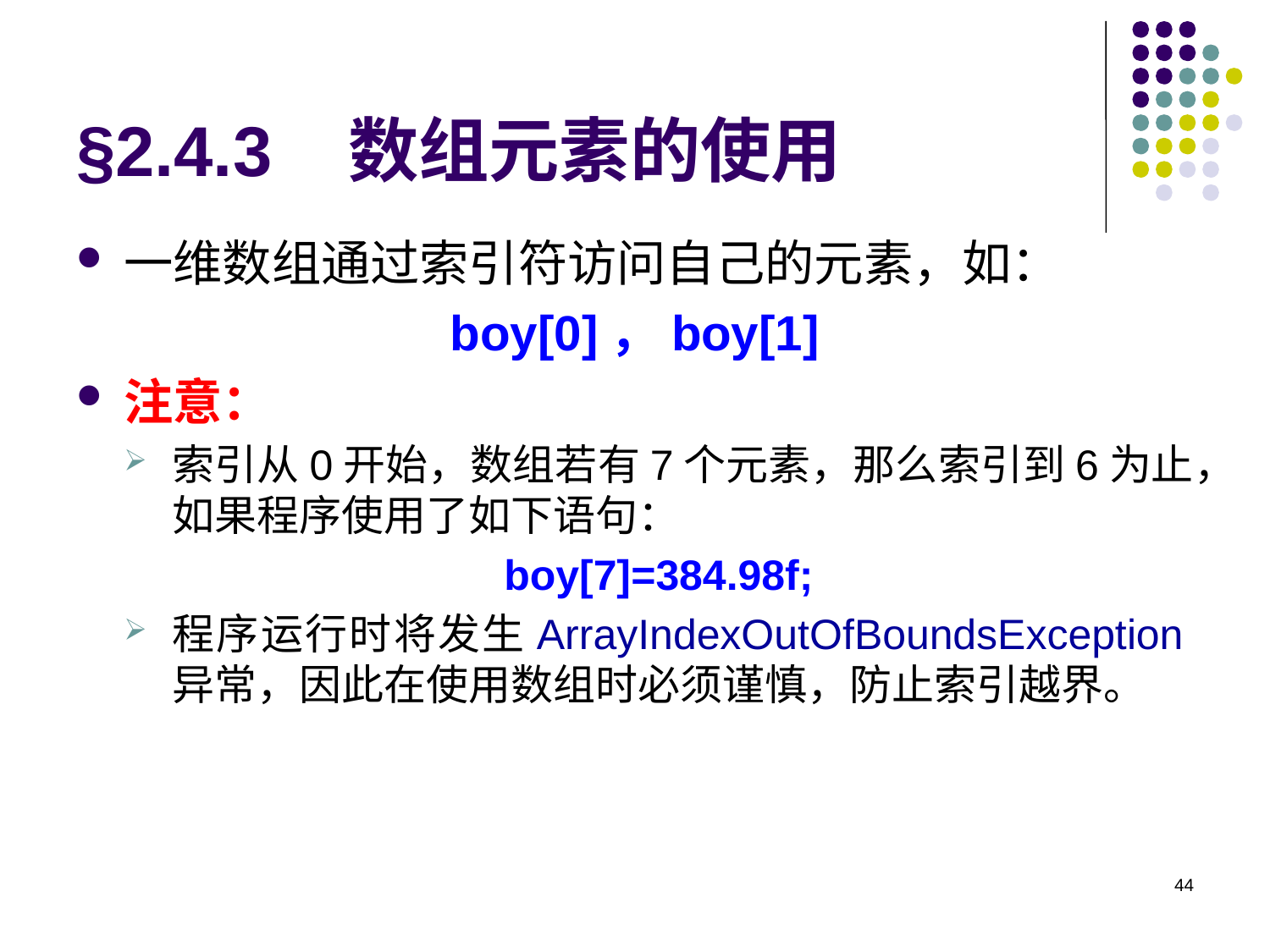

# §2.4.3   数组元素的使用
一维数组通过索引符访问自己的元素，如：
boy[0]，boy[1]
注意：
索引从0开始，数组若有7个元素，那么索引到6为止，如果程序使用了如下语句：
boy[7]=384.98f;
程序运行时将发生ArrayIndexOutOfBoundsException异常，因此在使用数组时必须谨慎，防止索引越界。

44